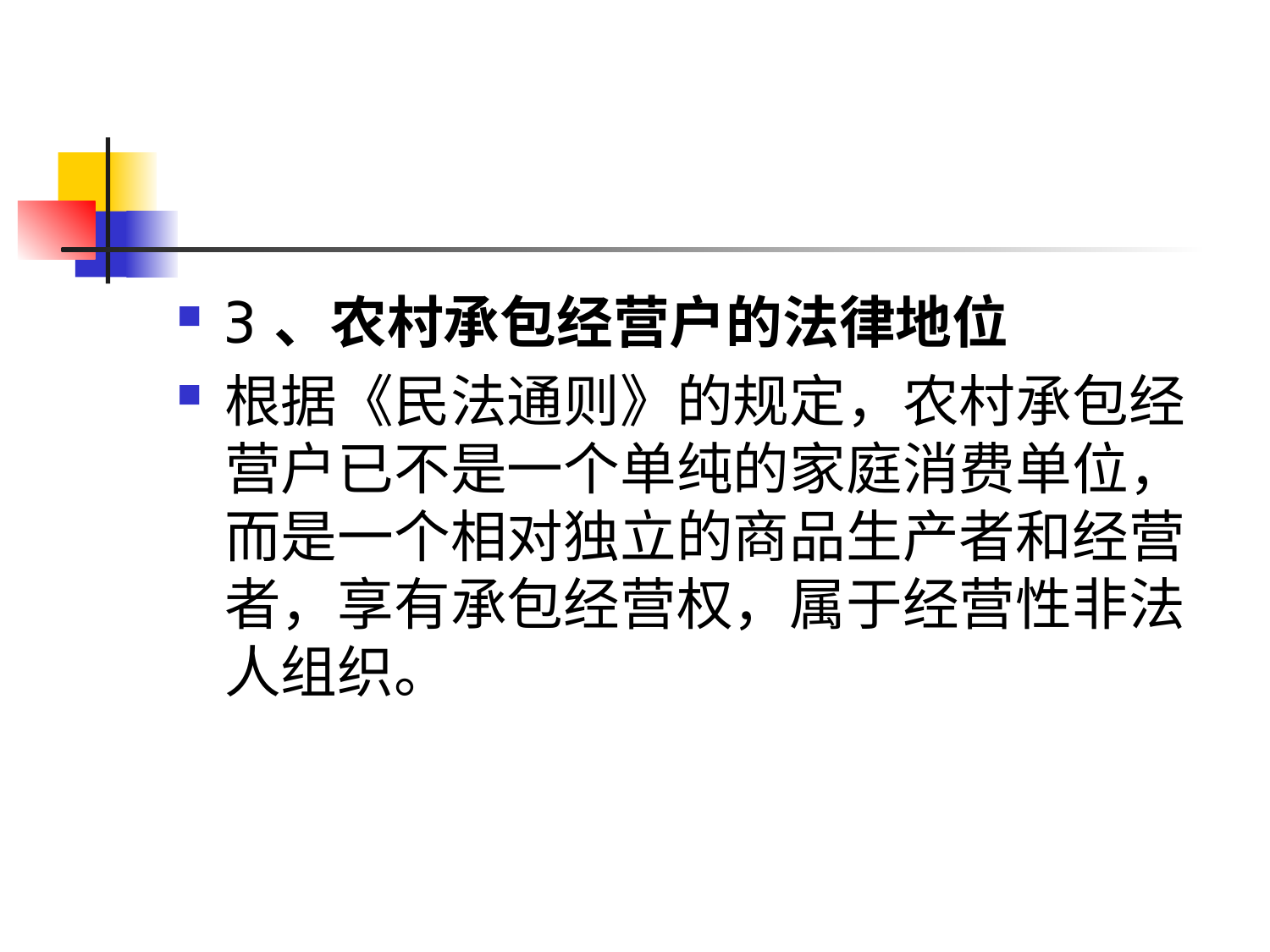

#
3、农村承包经营户的法律地位
根据《民法通则》的规定，农村承包经营户已不是一个单纯的家庭消费单位，而是一个相对独立的商品生产者和经营者，享有承包经营权，属于经营性非法人组织。